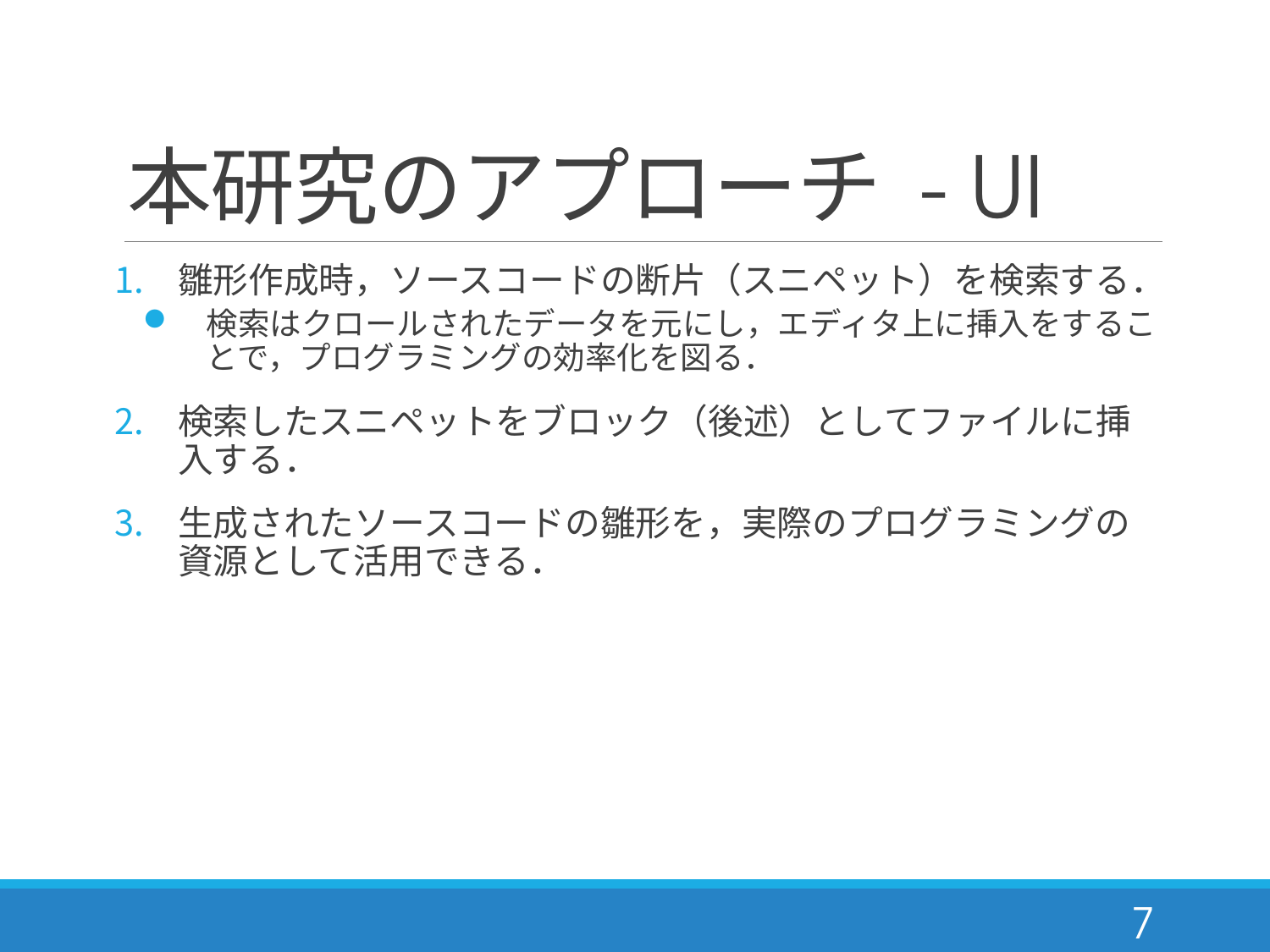

# 本研究のアプローチ - UI
雛形作成時，ソースコードの断片（スニペット）を検索する．
検索はクロールされたデータを元にし，エディタ上に挿入をすることで，プログラミングの効率化を図る．
検索したスニペットをブロック（後述）としてファイルに挿入する．
生成されたソースコードの雛形を，実際のプログラミングの資源として活用できる．

7